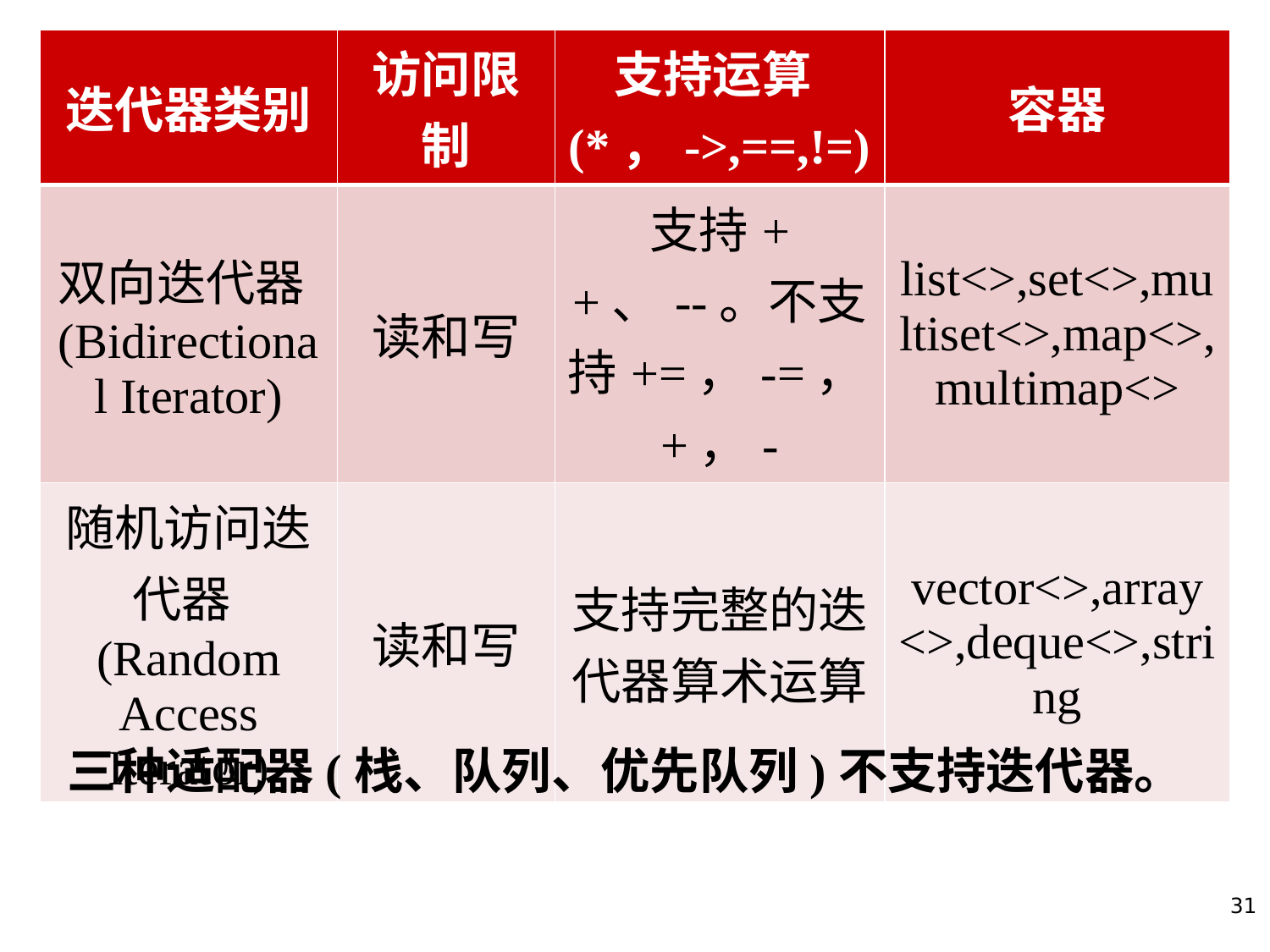

| 迭代器类别 | 访问限制 | 支持运算(\*，->,==,!=) | 容器 |
| --- | --- | --- | --- |
| 双向迭代器(Bidirectional Iterator) | 读和写 | 支持++、--。不支持+=，-=，+，- | list<>,set<>,multiset<>,map<>,multimap<> |
| 随机访问迭代器(Random Access Iterator) | 读和写 | 支持完整的迭代器算术运算 | vector<>,array<>,deque<>,string |
三种适配器(栈、队列、优先队列)不支持迭代器。
31